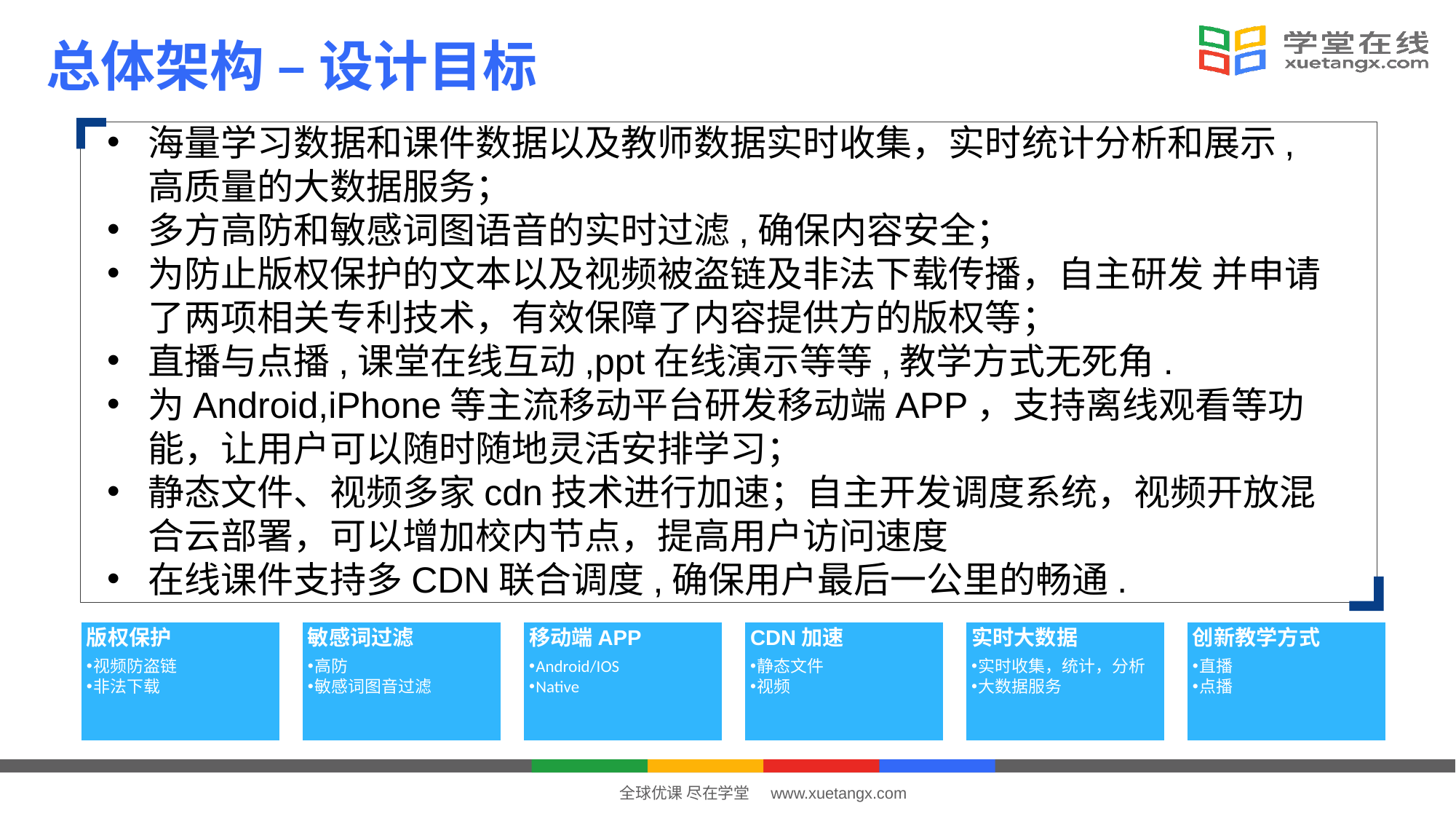

总体架构 – 设计目标

海量学习数据和课件数据以及教师数据实时收集，实时统计分析和展示,高质量的大数据服务；
多方高防和敏感词图语音的实时过滤,确保内容安全；
为防止版权保护的文本以及视频被盗链及非法下载传播，自主研发 并申请了两项相关专利技术，有效保障了内容提供方的版权等；
直播与点播,课堂在线互动,ppt在线演示等等,教学方式无死角.
为Android,iPhone等主流移动平台研发移动端APP，支持离线观看等功能，让用户可以随时随地灵活安排学习；
静态文件、视频多家cdn技术进行加速；自主开发调度系统，视频开放混合云部署，可以增加校内节点，提高用户访问速度
在线课件支持多CDN联合调度,确保用户最后一公里的畅通.

版权保护
视频防盗链
非法下载
敏感词过滤
高防
敏感词图音过滤
移动端APP
Android/IOS
Native
CDN加速
静态文件
视频
实时大数据
实时收集，统计，分析
大数据服务
创新教学方式
直播
点播